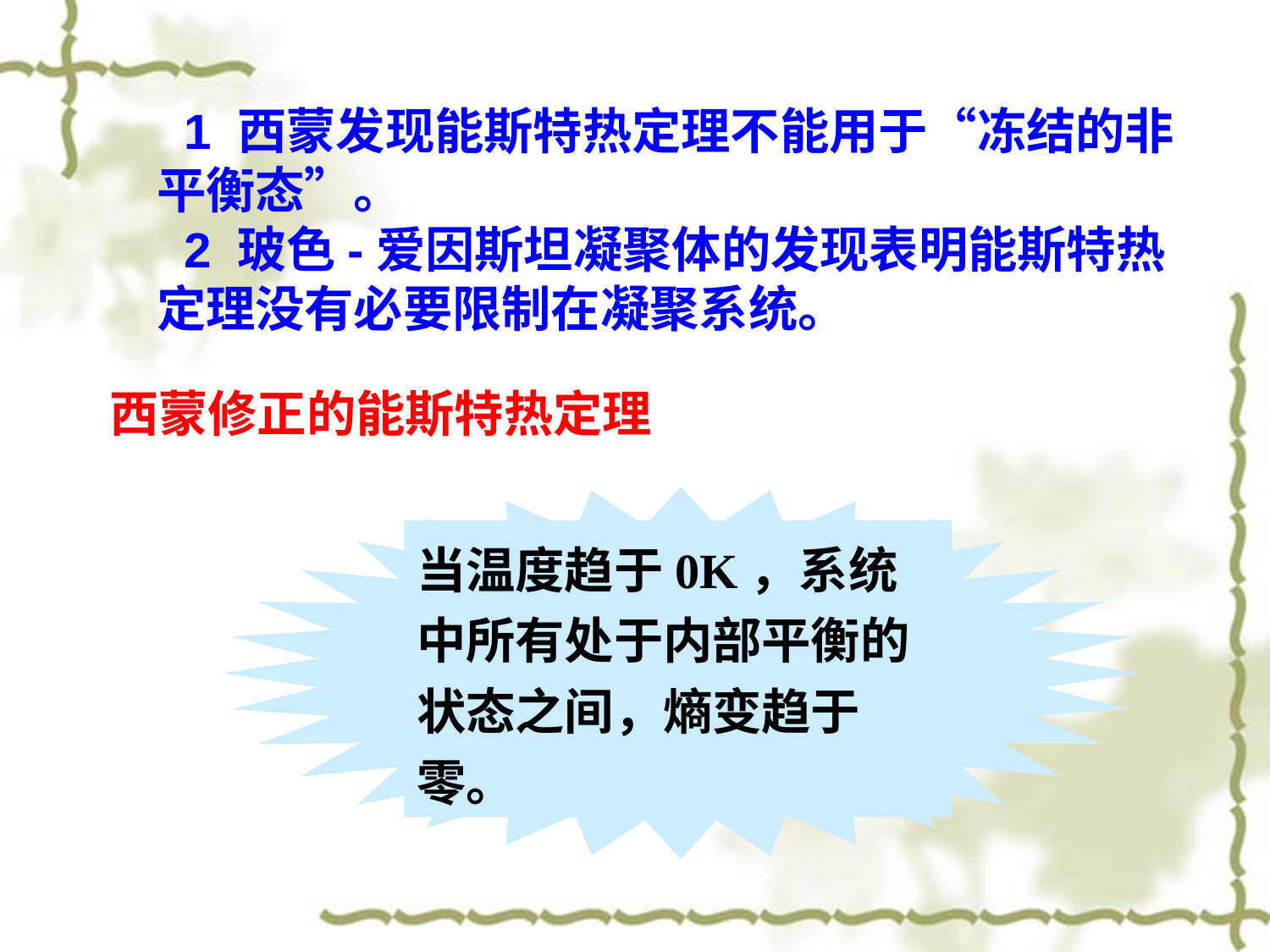

1 西蒙发现能斯特热定理不能用于“冻结的非平衡态”。
  2 玻色-爱因斯坦凝聚体的发现表明能斯特热定理没有必要限制在凝聚系统。
西蒙修正的能斯特热定理

当温度趋于0K，系统中所有处于内部平衡的状态之间，熵变趋于零。